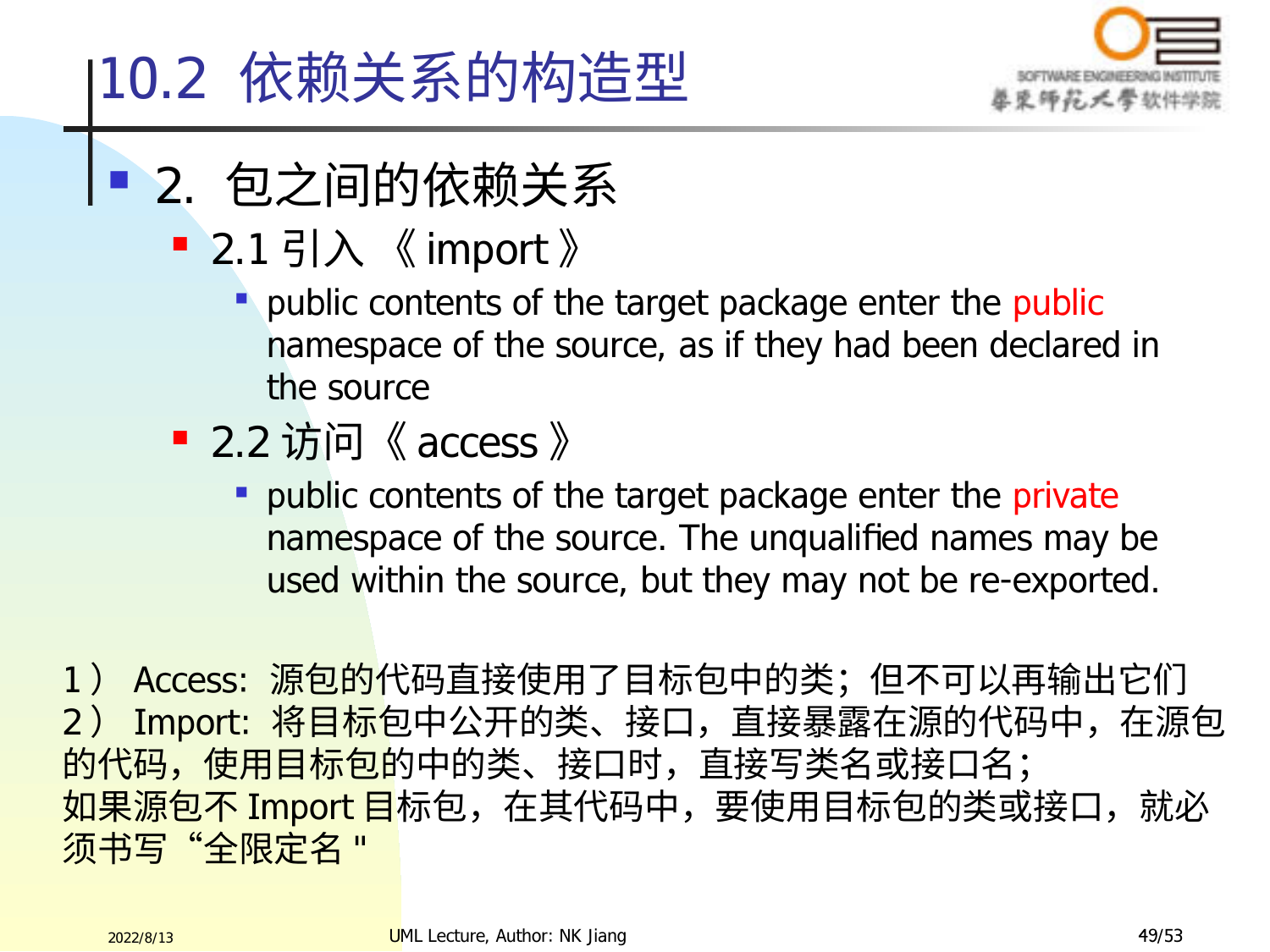

# 10.2 依赖关系的构造型
2. 包之间的依赖关系
2.1引入 《import》
public contents of the target package enter the public namespace of the source, as if they had been declared in the source
2.2访问《access》
public contents of the target package enter the private namespace of the source. The unqualified names may be used within the source, but they may not be re-exported.

1）Access: 源包的代码直接使用了目标包中的类；但不可以再输出它们
2）Import: 将目标包中公开的类、接口，直接暴露在源的代码中，在源包的代码，使用目标包的中的类、接口时，直接写类名或接口名；
如果源包不Import目标包，在其代码中，要使用目标包的类或接口，就必须书写“全限定名"
2022/8/13
UML Lecture, Author: NK Jiang
49/53